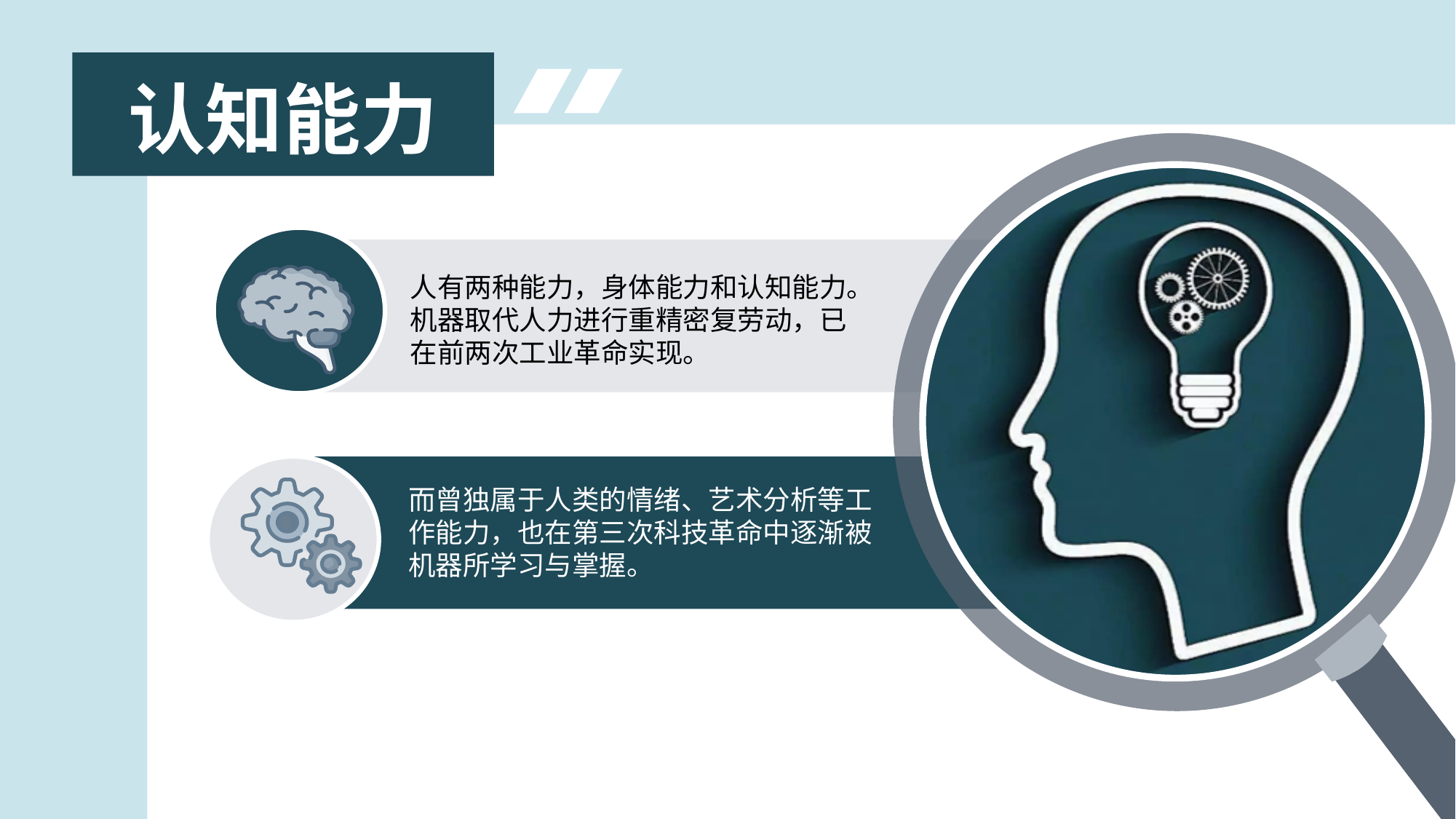

认知能力

人有两种能力，身体能力和认知能力。机器取代人力进行重精密复劳动，已在前两次工业革命实现。

而曾独属于人类的情绪、艺术分析等工作能力，也在第三次科技革命中逐渐被机器所学习与掌握。
4